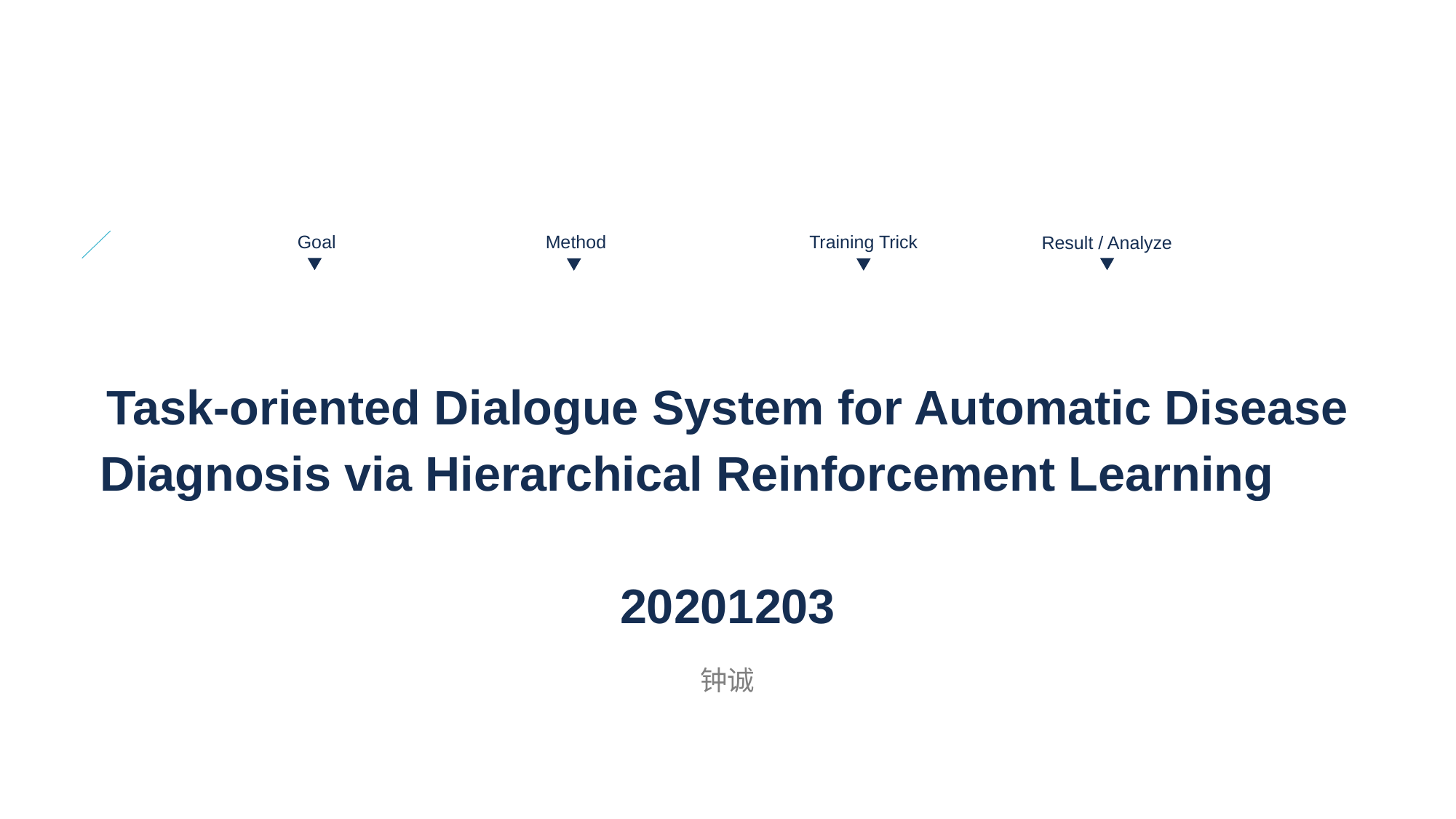

Goal
Method
Training Trick

Result / Analyze

Task-oriented Dialogue System for Automatic Disease Diagnosis via Hierarchical Reinforcement Learning
20201203
钟诚